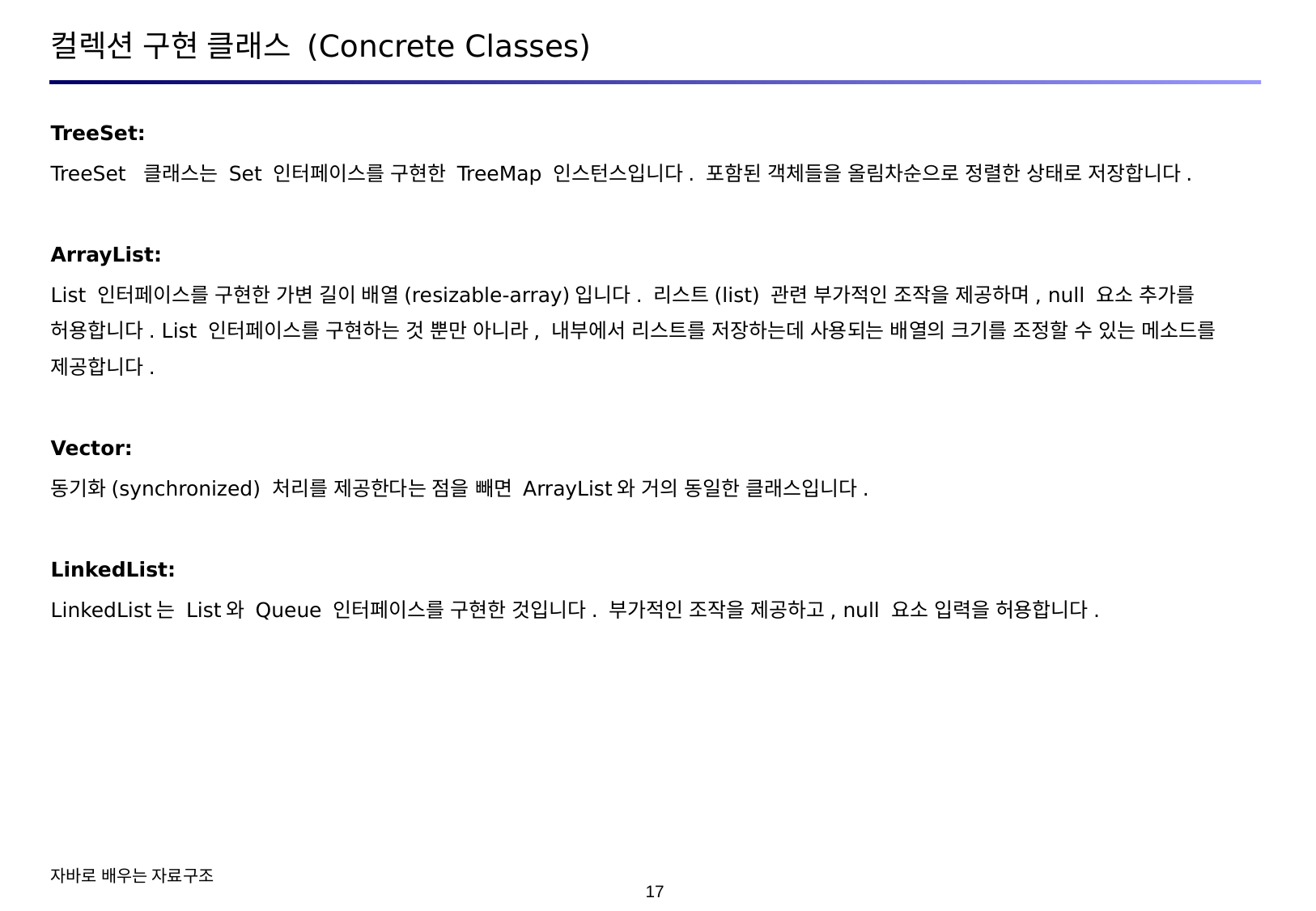

# 컬렉션 구현 클래스 (Concrete Classes)
TreeSet:
TreeSet  클래스는 Set 인터페이스를 구현한 TreeMap 인스턴스입니다. 포함된 객체들을 올림차순으로 정렬한 상태로 저장합니다.

ArrayList:
List 인터페이스를 구현한 가변 길이 배열(resizable-array)입니다. 리스트(list) 관련 부가적인 조작을 제공하며, null 요소 추가를 허용합니다. List 인터페이스를 구현하는 것 뿐만 아니라, 내부에서 리스트를 저장하는데 사용되는 배열의 크기를 조정할 수 있는 메소드를 제공합니다.

Vector:
동기화(synchronized) 처리를 제공한다는 점을 빼면 ArrayList와 거의 동일한 클래스입니다.

LinkedList:
LinkedList는 List와 Queue 인터페이스를 구현한 것입니다. 부가적인 조작을 제공하고, null 요소 입력을 허용합니다.